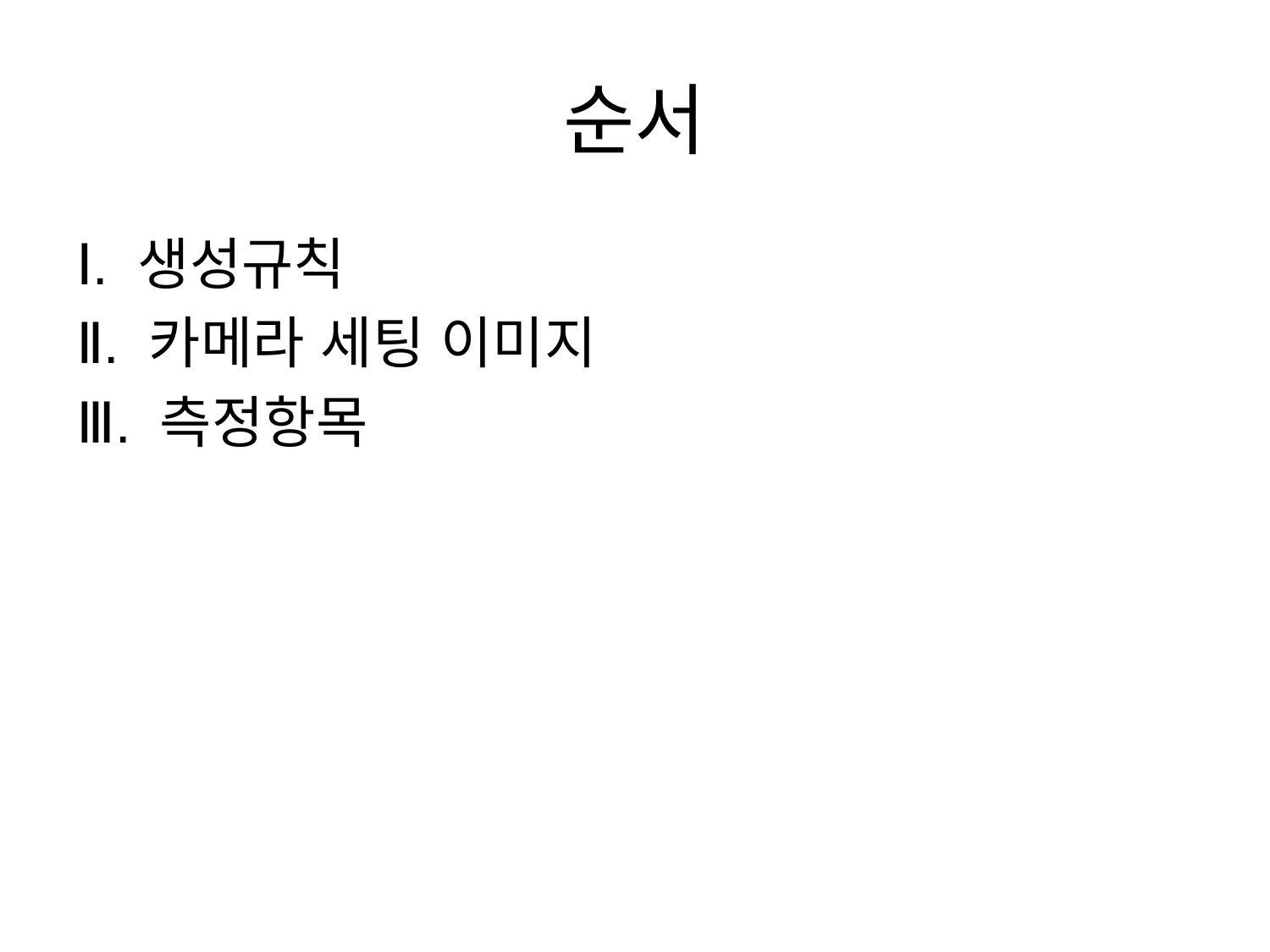

# 순서
Ⅰ. 생성규칙
Ⅱ. 카메라 세팅 이미지
Ⅲ. 측정항목